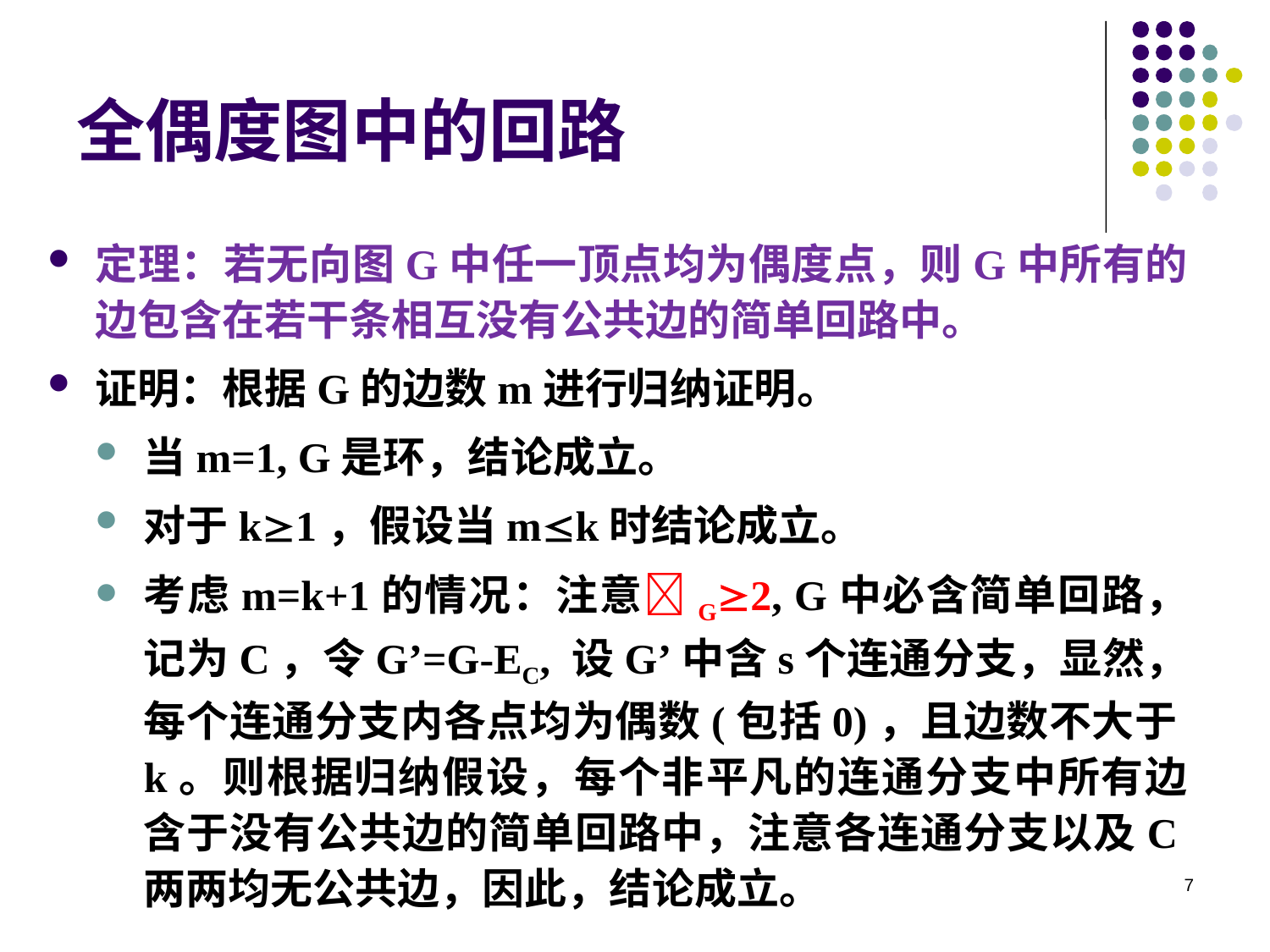

# 全偶度图中的回路
定理：若无向图G中任一顶点均为偶度点，则G中所有的边包含在若干条相互没有公共边的简单回路中。
证明：根据G的边数m进行归纳证明。
当m=1, G是环，结论成立。
对于k≥1，假设当m≤k时结论成立。
考虑m=k+1的情况：注意δG≥2, G中必含简单回路，记为C，令G’=G-EC, 设G’中含s个连通分支，显然，每个连通分支内各点均为偶数(包括0)，且边数不大于k。则根据归纳假设，每个非平凡的连通分支中所有边含于没有公共边的简单回路中，注意各连通分支以及C两两均无公共边，因此，结论成立。
7